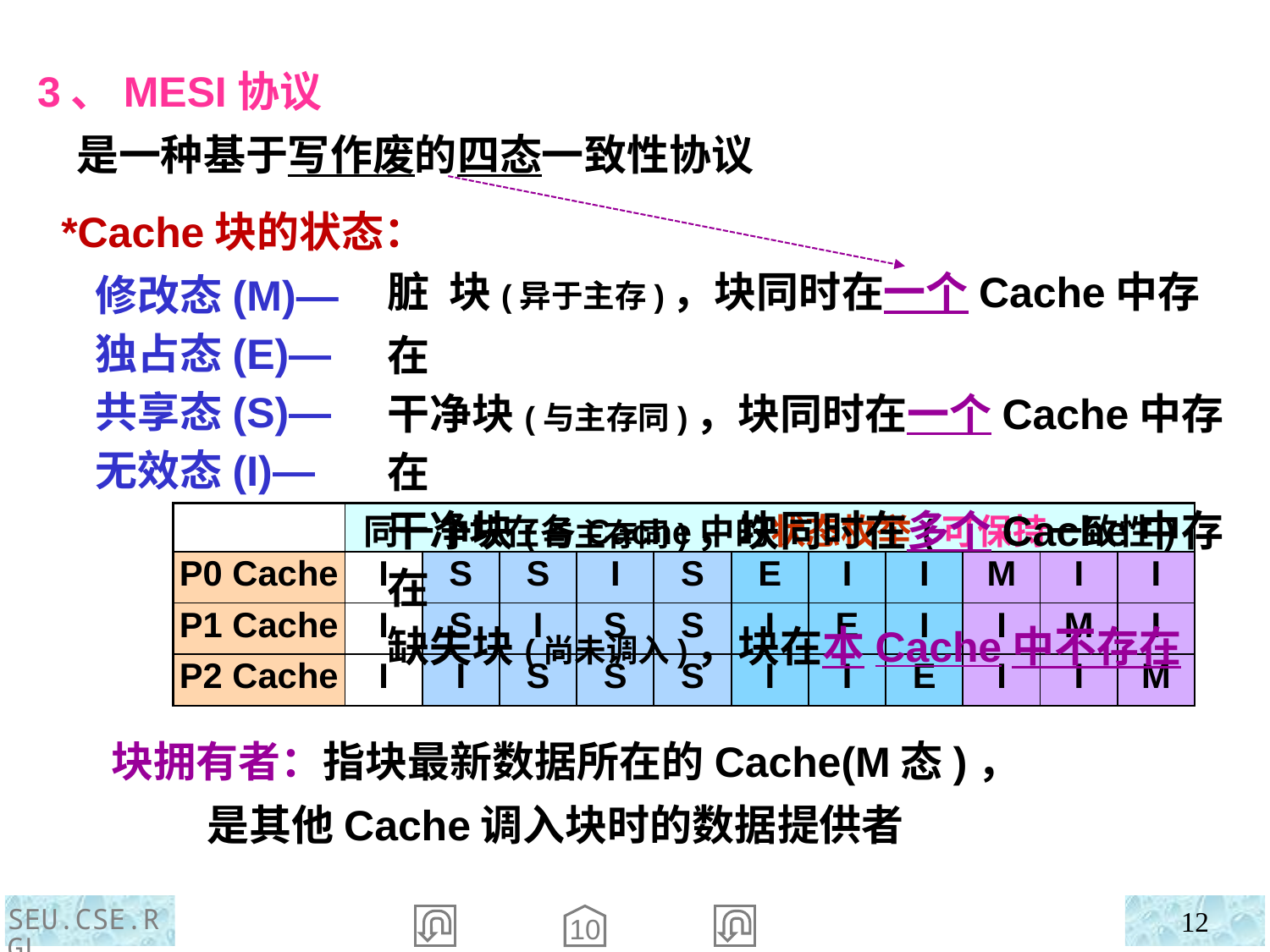

3、MESI协议
   是一种基于写作废的四态一致性协议
  *Cache块的状态：
     修改态(M)—
     独占态(E)—
     共享态(S)—
     无效态(I)—
脏  块(异于主存)，块同时在一个Cache中存在
干净块(与主存同)，块同时在一个Cache中存在
干净块(与主存同)，块同时在多个Cache中存在
缺失块(尚未调入)，块在本Cache中不存在
|  | 同一个块在各Cache中的状态枚举(可保持一致性) |  |  |  |  |  |  |  |  |  |  |
| --- | --- | --- | --- | --- | --- | --- | --- | --- | --- | --- | --- |
| P0 Cache | I | S | S | I | S | E | I | I | M | I | I |
| P1 Cache | I | S | I | S | S | I | E | I | I | M | I |
| P2 Cache | I | I | S | S | S | I | I | E | I | I | M |
      块拥有者：指块最新数据所在的Cache(M态)，
                是其他Cache调入块时的数据提供者
SEU.CSE.RGL
12

10